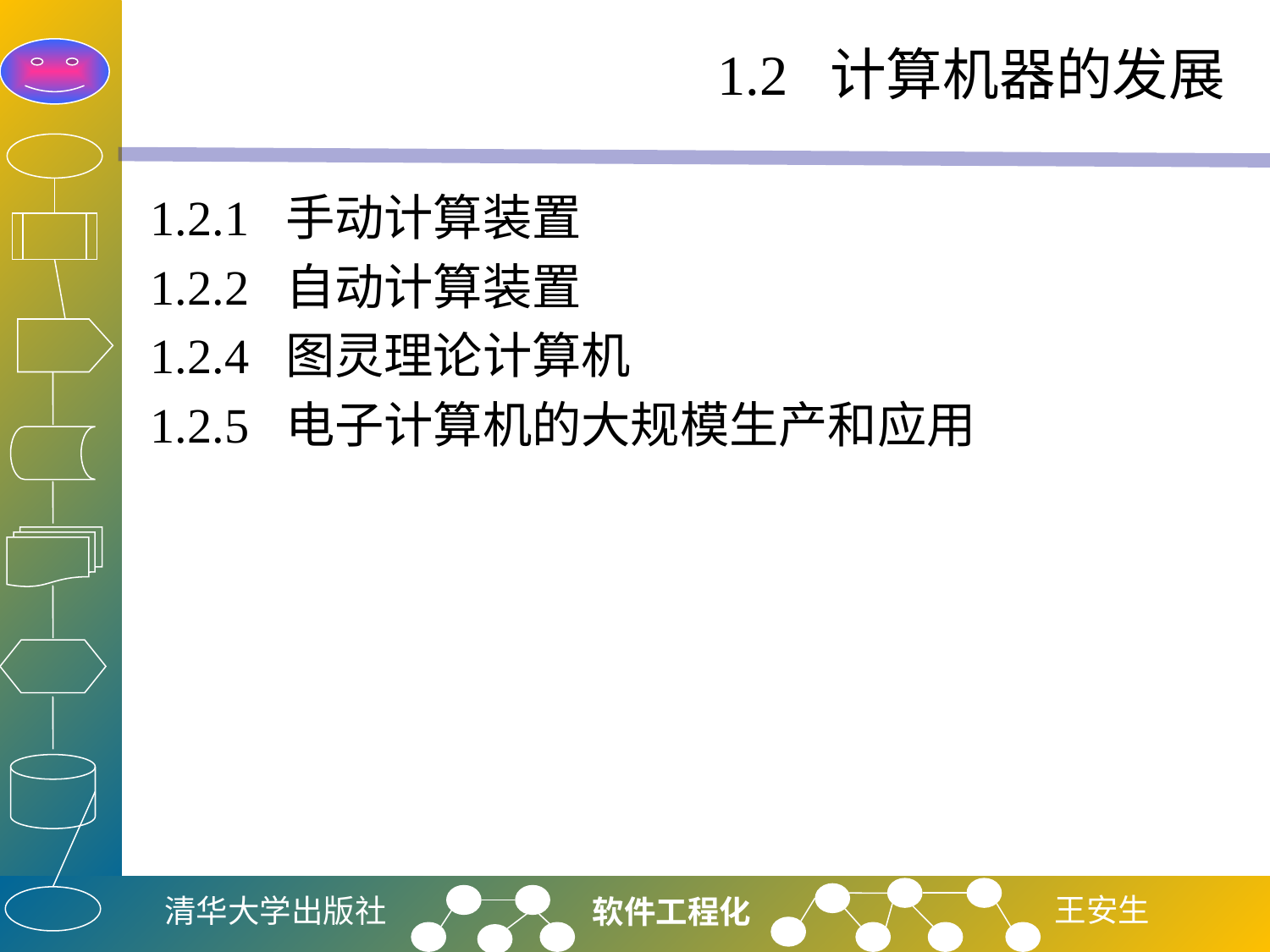

# 1.2  计算机器的发展
1.2.1  手动计算装置
1.2.2  自动计算装置
1.2.4  图灵理论计算机
1.2.5  电子计算机的大规模生产和应用